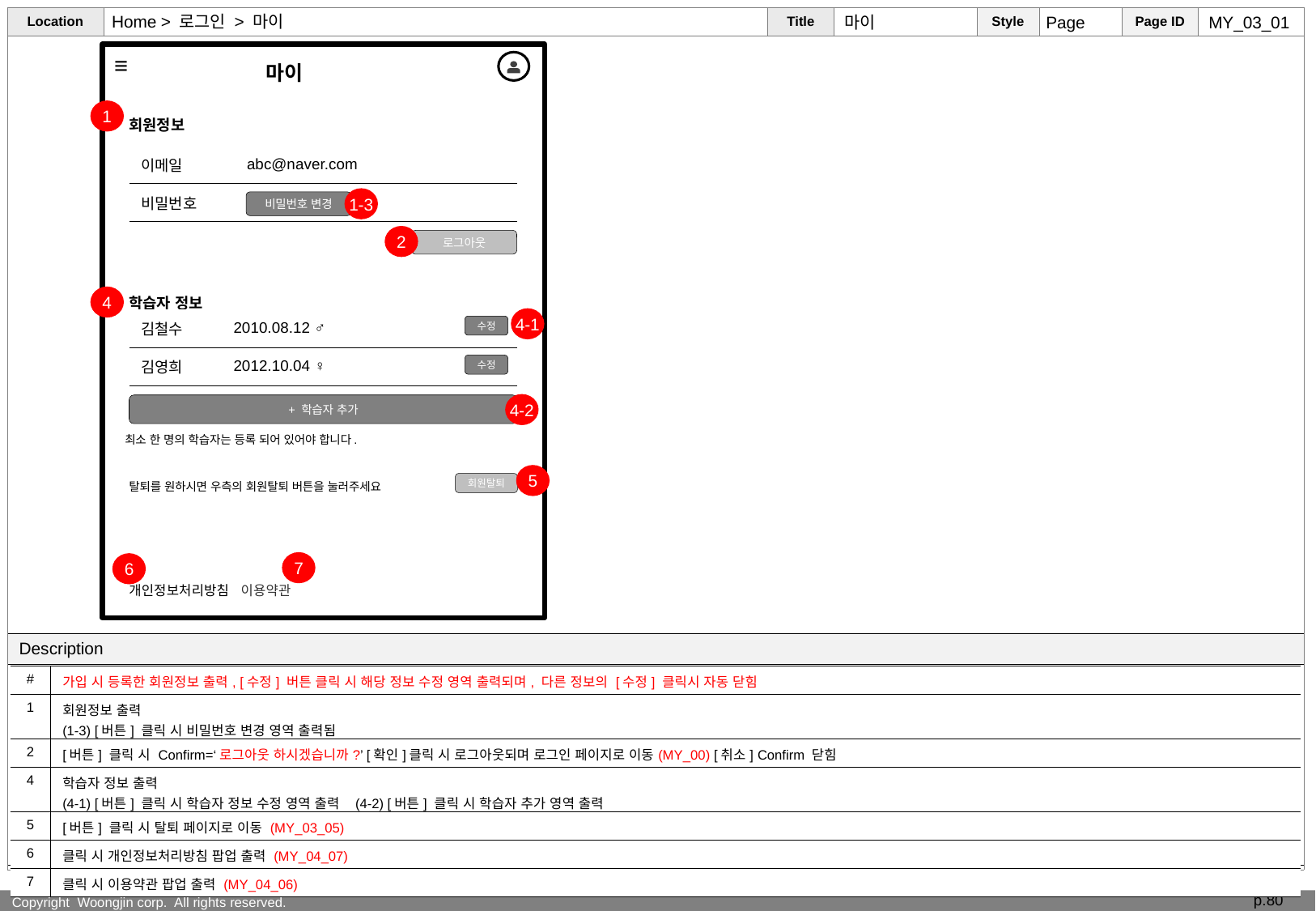

# Home > 로그인 > 마이
마이
Page
MY_03_01
                               마이
1
회원정보
| 이메일 | abc@naver.com |
| --- | --- |
| 비밀번호 |  |
1-3
비밀번호 변경
2
로그아웃
4
학습자 정보
4-1
| 김철수 | 2010.08.12 ♂ |
| --- | --- |
| 김영희 | 2012.10.04 ♀ |
수정
수정
4-2
+ 학습자 추가
최소 한 명의 학습자는 등록 되어 있어야 합니다.
5
탈퇴를 원하시면 우측의 회원탈퇴 버튼을 눌러주세요
회원탈퇴
7
6
개인정보처리방침   이용약관
| # | 가입 시 등록한 회원정보 출력, [수정] 버튼 클릭 시 해당 정보 수정 영역 출력되며, 다른 정보의 [수정] 클릭시 자동 닫힘 |
| --- | --- |
| 1 | 회원정보 출력 (1-3) [버튼] 클릭 시 비밀번호 변경 영역 출력됨 |
| 2 | [버튼] 클릭 시 Confirm=‘로그아웃 하시겠습니까?’ [확인]클릭 시 로그아웃되며 로그인 페이지로 이동(MY\_00) [취소] Confirm 닫힘 |
| 4 | 학습자 정보 출력 (4-1) [버튼] 클릭 시 학습자 정보 수정 영역 출력 (4-2) [버튼] 클릭 시 학습자 추가 영역 출력 |
| 5 | [버튼] 클릭 시 탈퇴 페이지로 이동 (MY\_03\_05) |
| 6 | 클릭 시 개인정보처리방침 팝업 출력 (MY\_04\_07) |
| 7 | 클릭 시 이용약관 팝업 출력 (MY\_04\_06) |